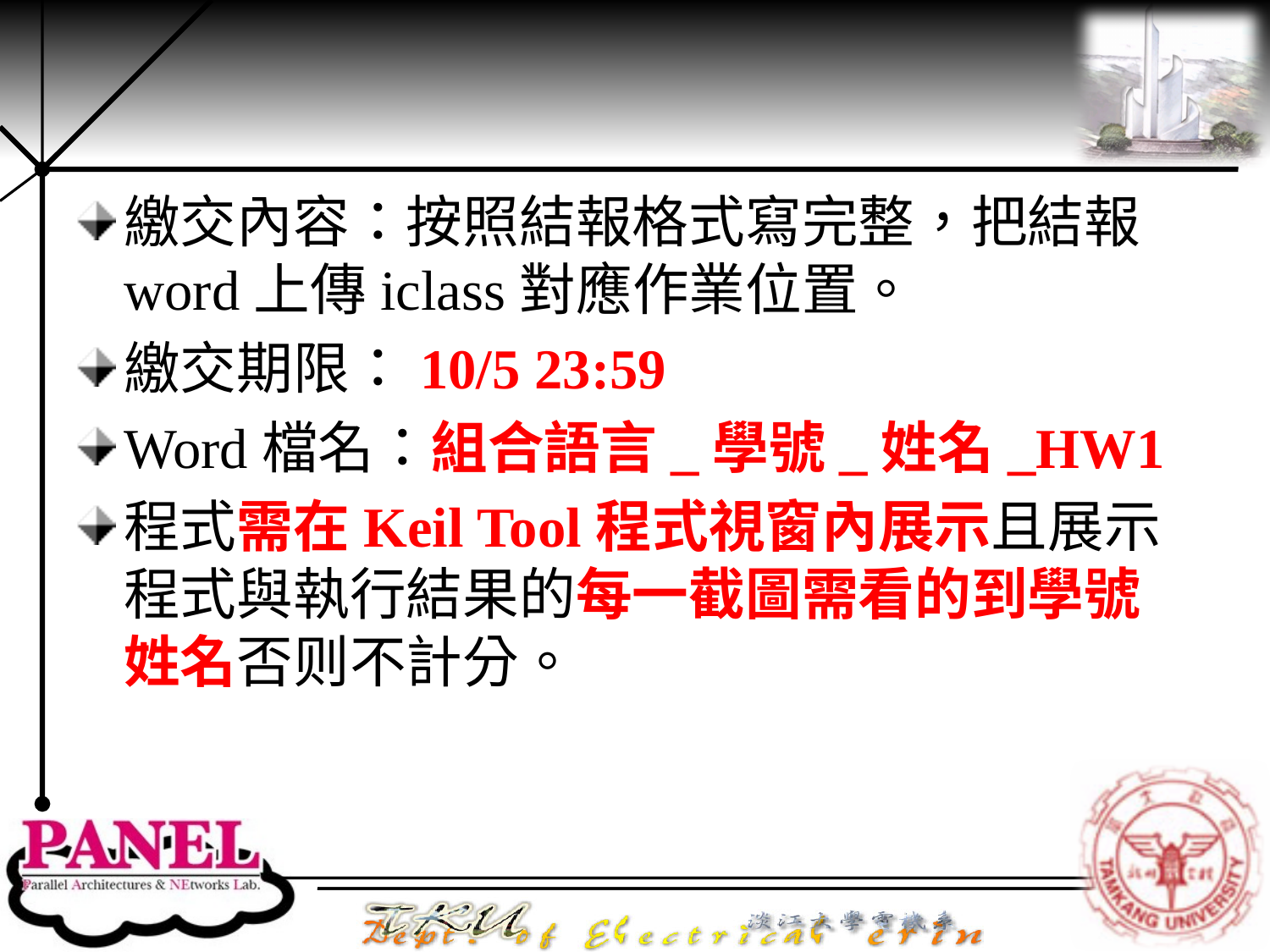

#
繳交內容：按照結報格式寫完整，把結報word上傳iclass對應作業位置。
繳交期限：10/5 23:59
Word檔名：組合語言_學號_姓名_HW1
程式需在Keil Tool程式視窗內展示且展示程式與執行結果的每一截圖需看的到學號姓名否则不計分。